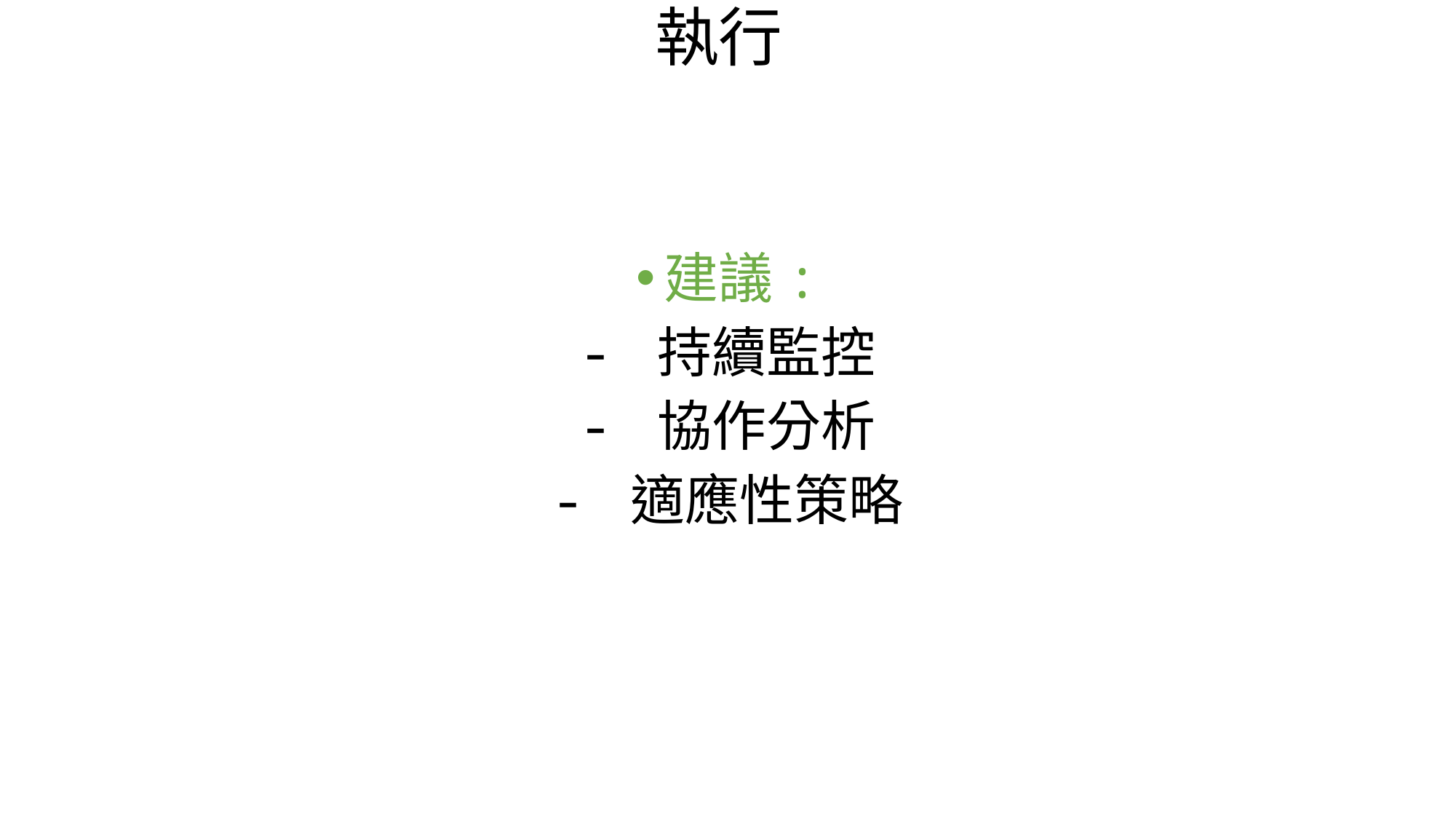

# 執行
建議:
- 持續監控
- 協作分析
- 適應性策略